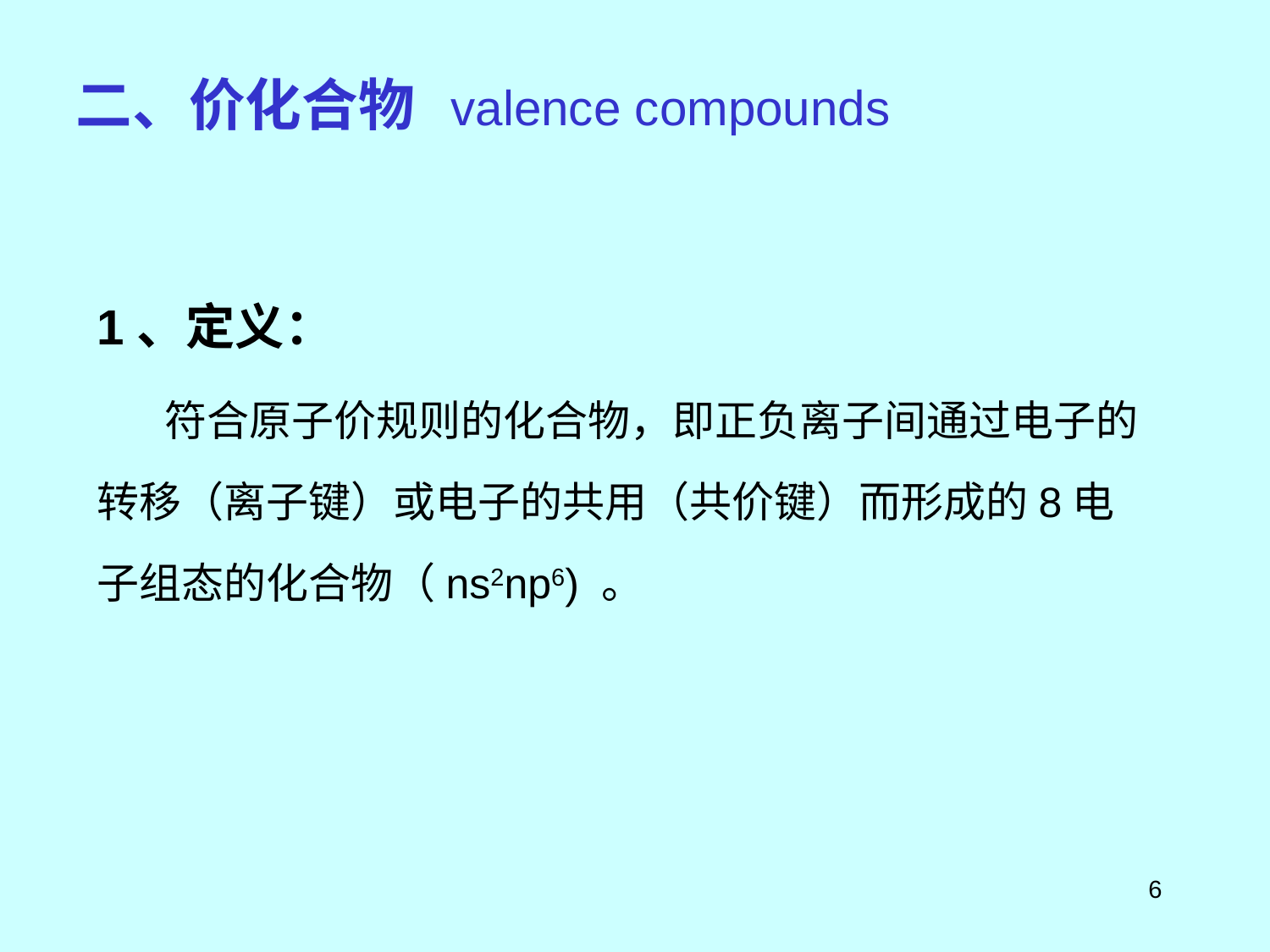

二、价化合物  valence compounds
1、定义：
      符合原子价规则的化合物，即正负离子间通过电子的转移（离子键）或电子的共用（共价键）而形成的8电子组态的化合物（ns2np6) 。
6